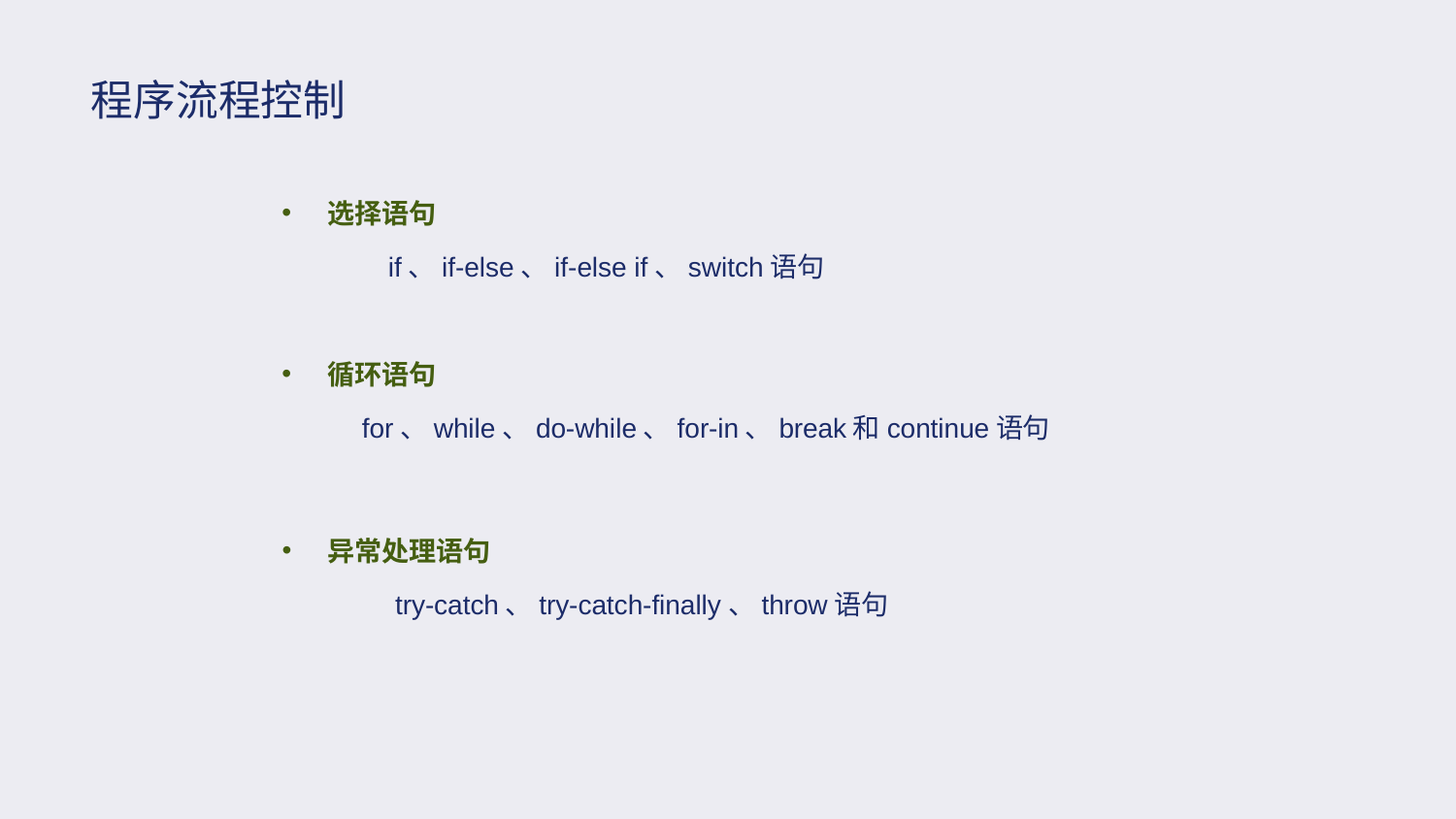

程序流程控制
选择语句
if、if-else、if-else if、switch语句
循环语句
for、while、do-while、for-in、break和continue语句
异常处理语句
try-catch、try-catch-finally、throw语句